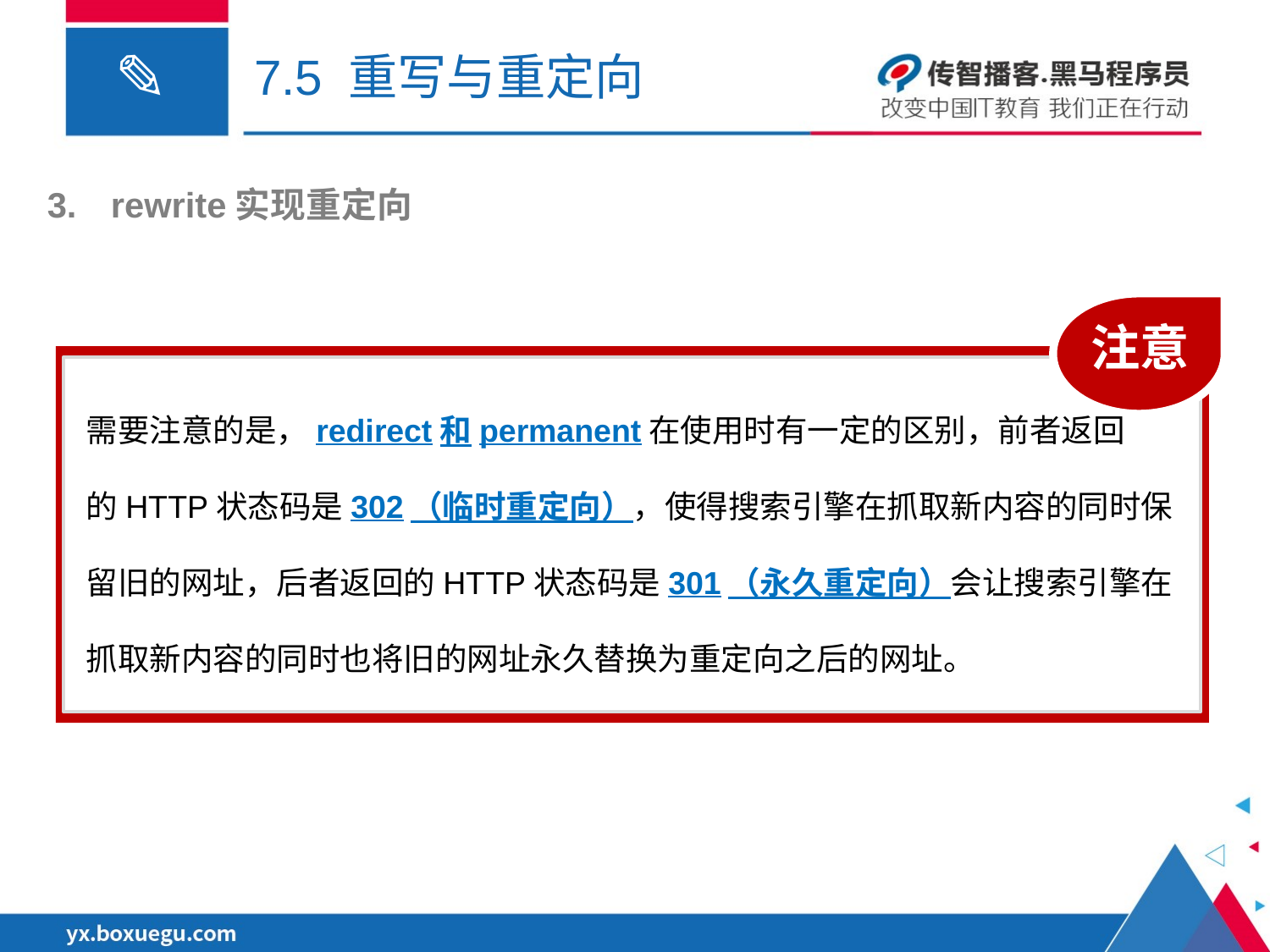

# 7.5 重写与重定向
rewrite实现重定向

注意

需要注意的是，redirect和permanent在使用时有一定的区别，前者返回
的HTTP状态码是302（临时重定向），使得搜索引擎在抓取新内容的同时保留旧的网址，后者返回的HTTP状态码是301（永久重定向）会让搜索引擎在抓取新内容的同时也将旧的网址永久替换为重定向之后的网址。